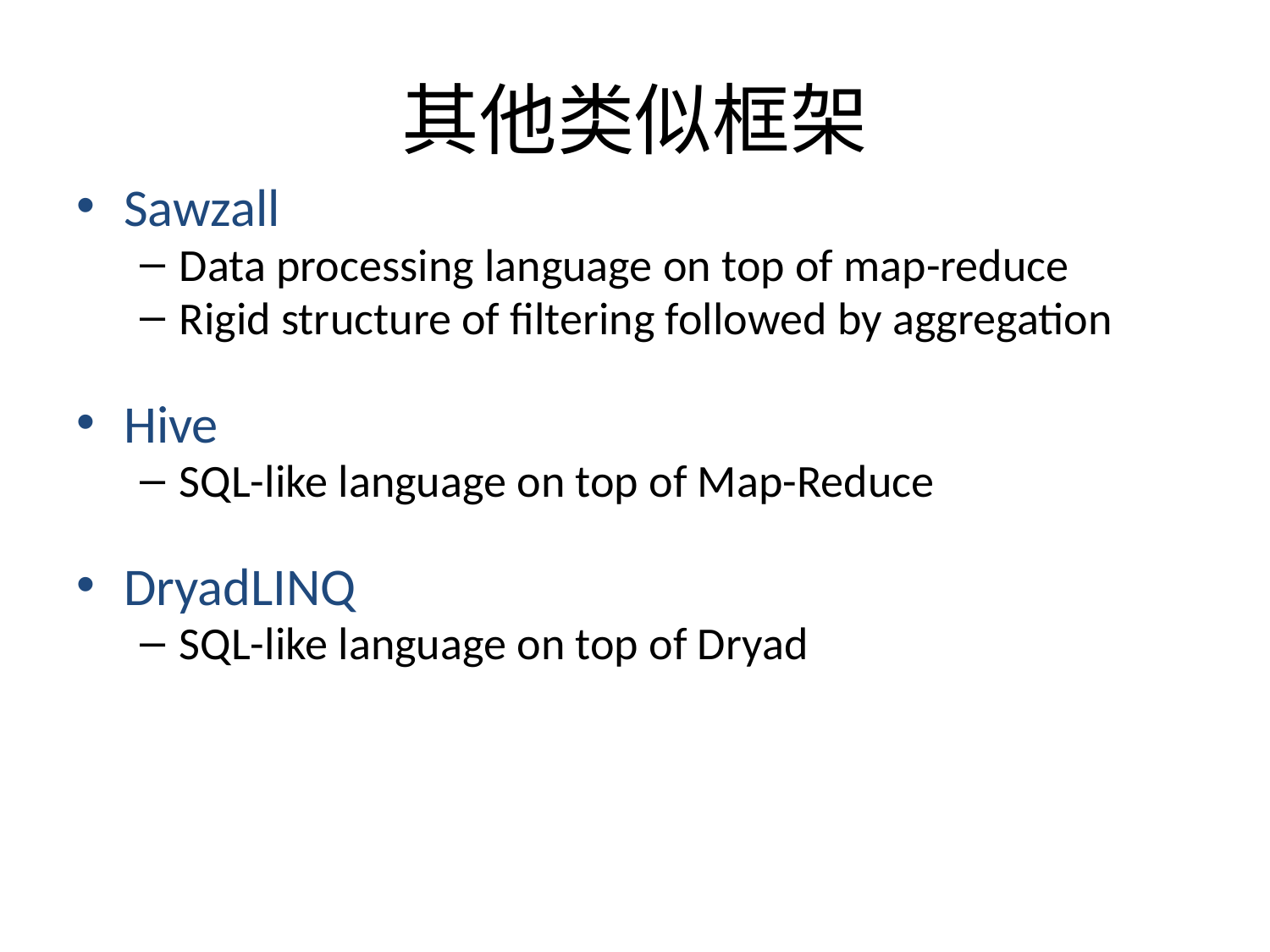

# 其他类似框架
Sawzall
Data processing language on top of map-reduce
Rigid structure of filtering followed by aggregation

Hive
SQL-like language on top of Map-Reduce

DryadLINQ
SQL-like language on top of Dryad